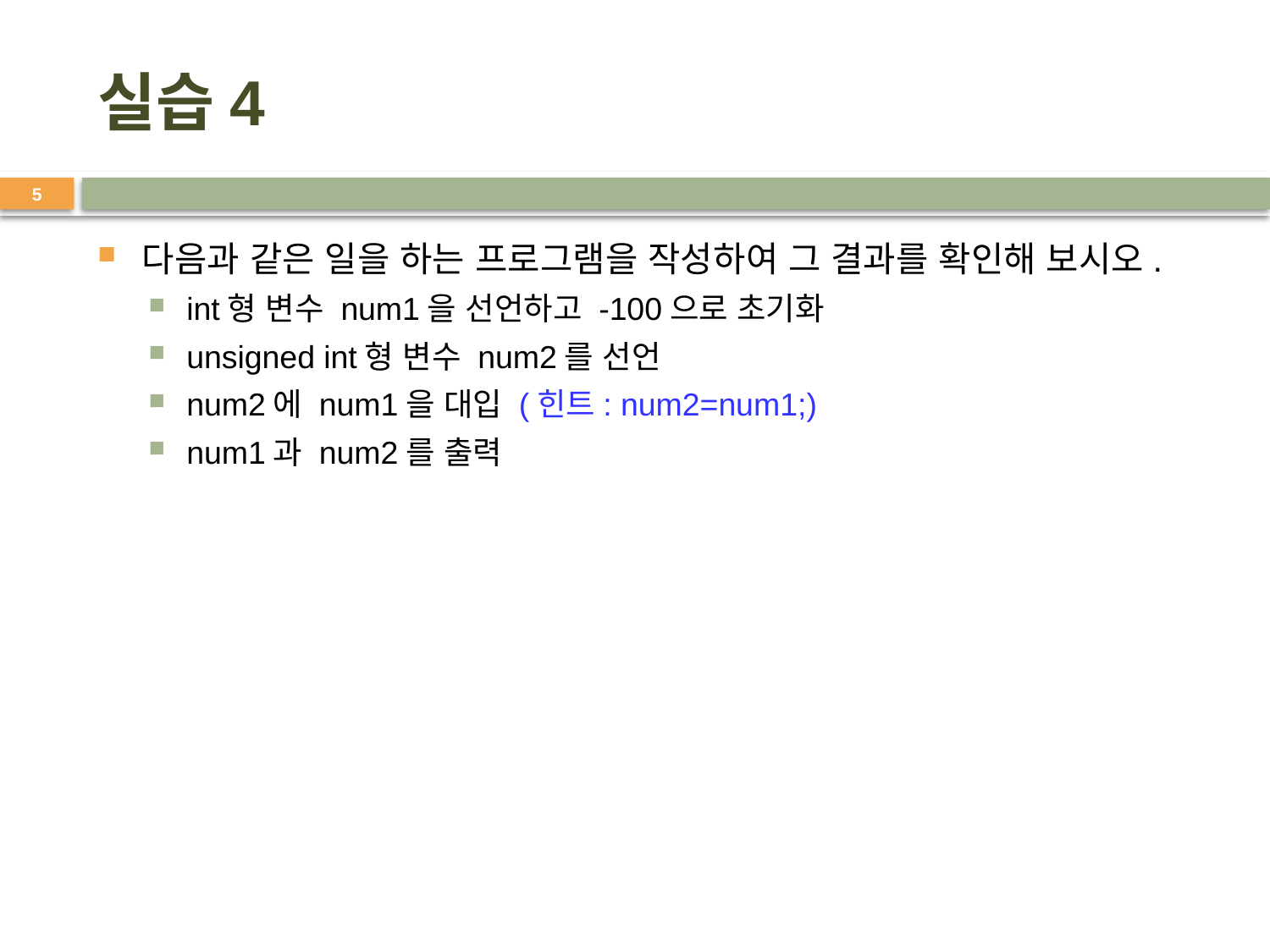

# 실습4
5
다음과 같은 일을 하는 프로그램을 작성하여 그 결과를 확인해 보시오.
int형 변수 num1을 선언하고 -100으로 초기화
unsigned int형 변수 num2를 선언
num2에 num1을 대입 (힌트: num2=num1;)
num1과 num2를 출력